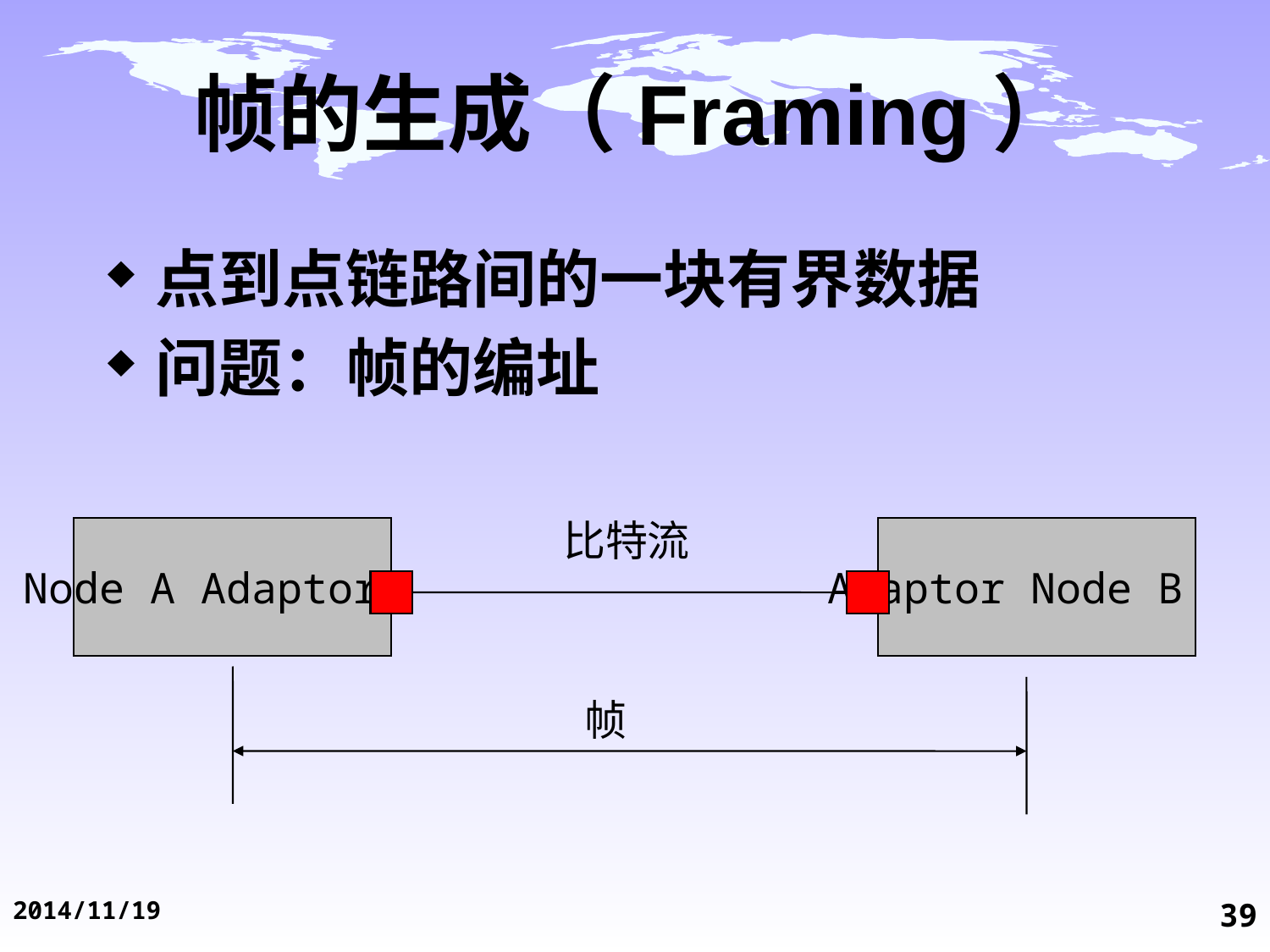

# 帧的生成（Framing）
点到点链路间的一块有界数据
问题：帧的编址
比特流
Node A Adaptor
Adaptor Node B

帧

2014/11/19
39